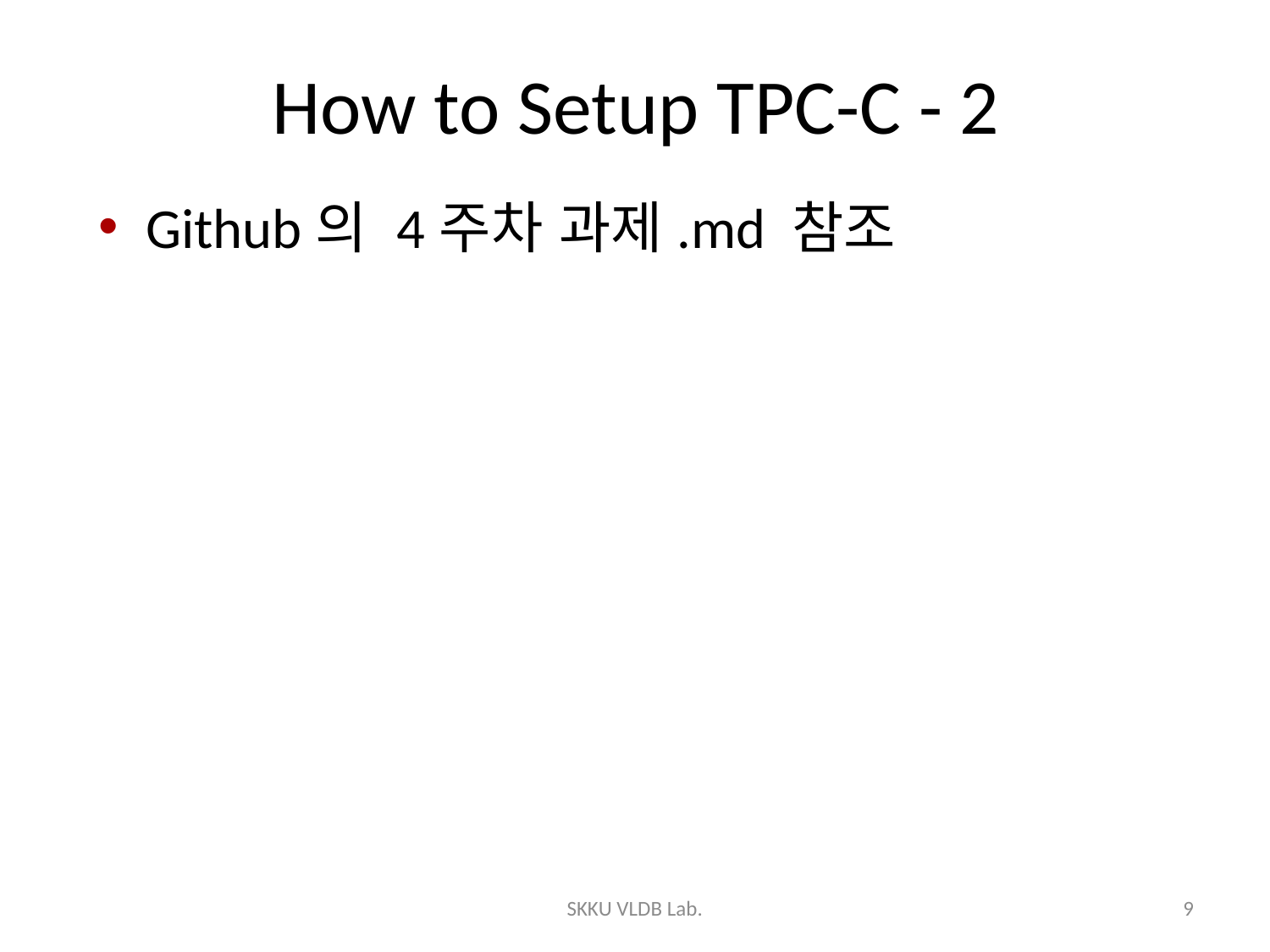

# How to Setup TPC-C - 2
Github의 4주차 과제.md 참조

SKKU VLDB Lab.
9